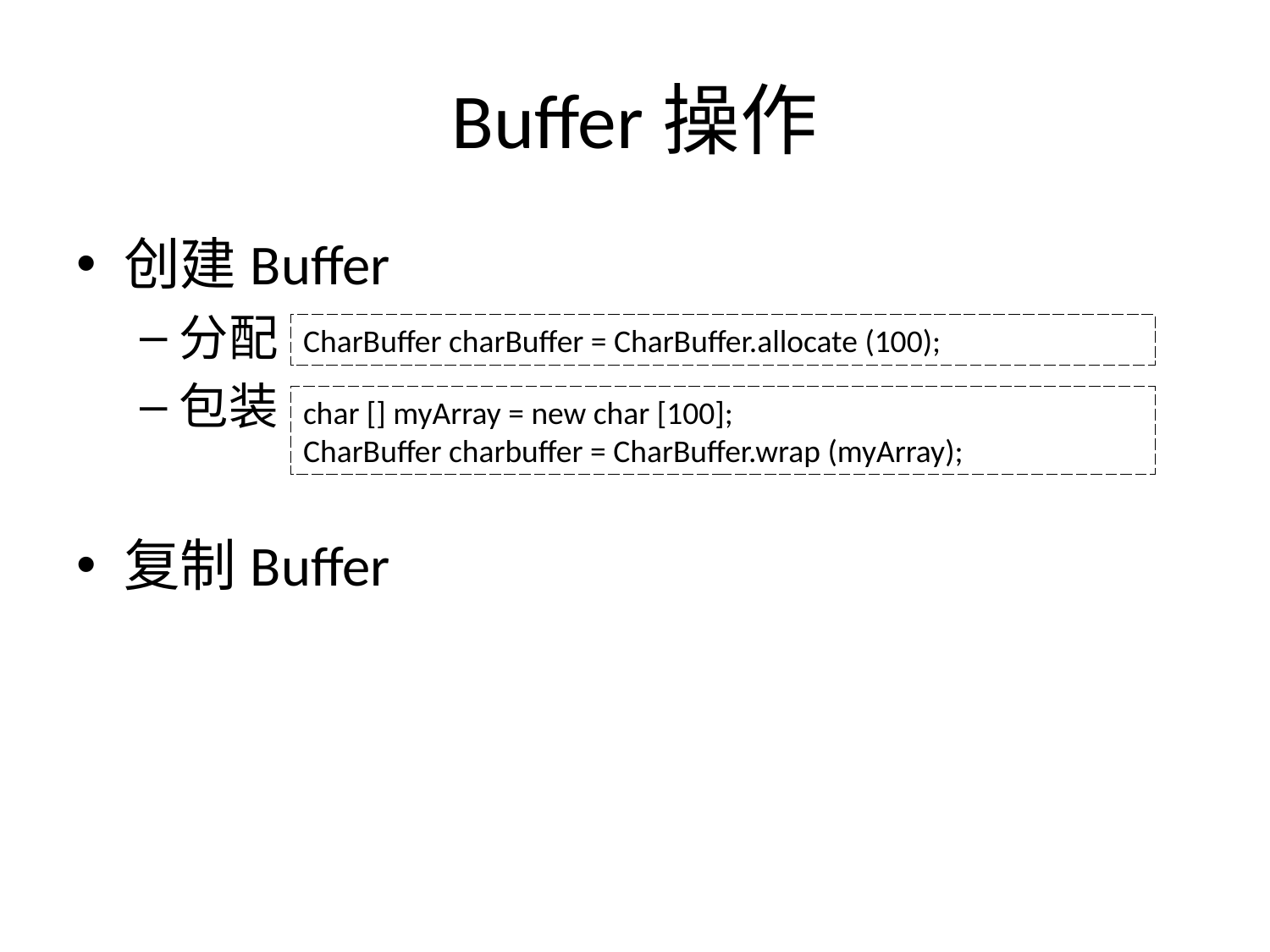

# Buffer操作
创建Buffer
分配
包装

复制Buffer
CharBuffer charBuffer = CharBuffer.allocate (100);
char [] myArray = new char [100];
CharBuffer charbuffer = CharBuffer.wrap (myArray);